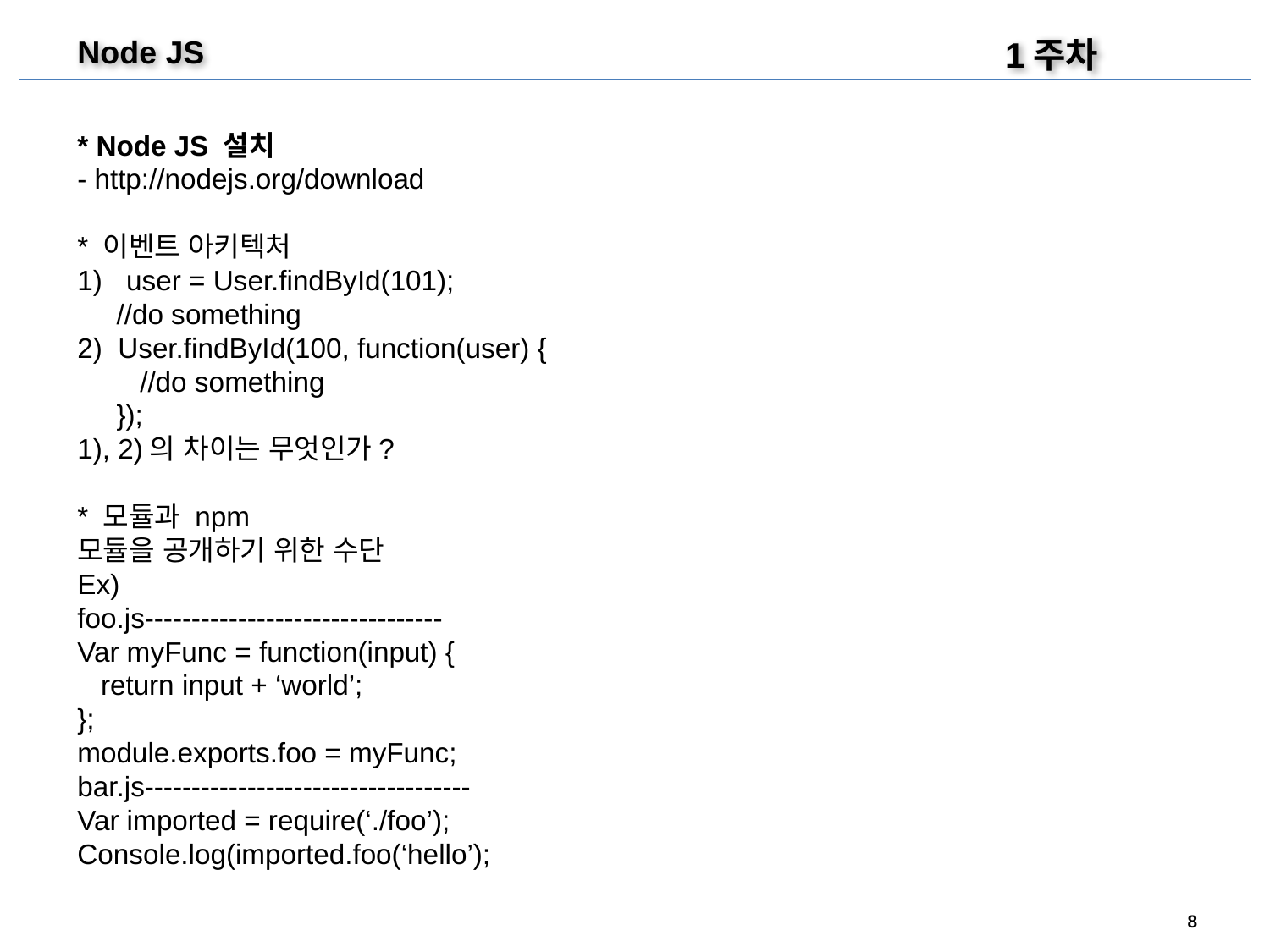

1주차
Node JS
* Node JS 설치
- http://nodejs.org/download

* 이벤트 아키텍처
user = User.findById(101);
     //do something
2)  User.findById(100, function(user) {
        //do something
     });
1), 2)의 차이는 무엇인가?

* 모듈과 npm
모듈을 공개하기 위한 수단
Ex)
foo.js--------------------------------
Var myFunc = function(input) {
   return input + ‘world’;
};
module.exports.foo = myFunc;
bar.js-----------------------------------
Var imported = require(‘./foo’);
Console.log(imported.foo(‘hello’);